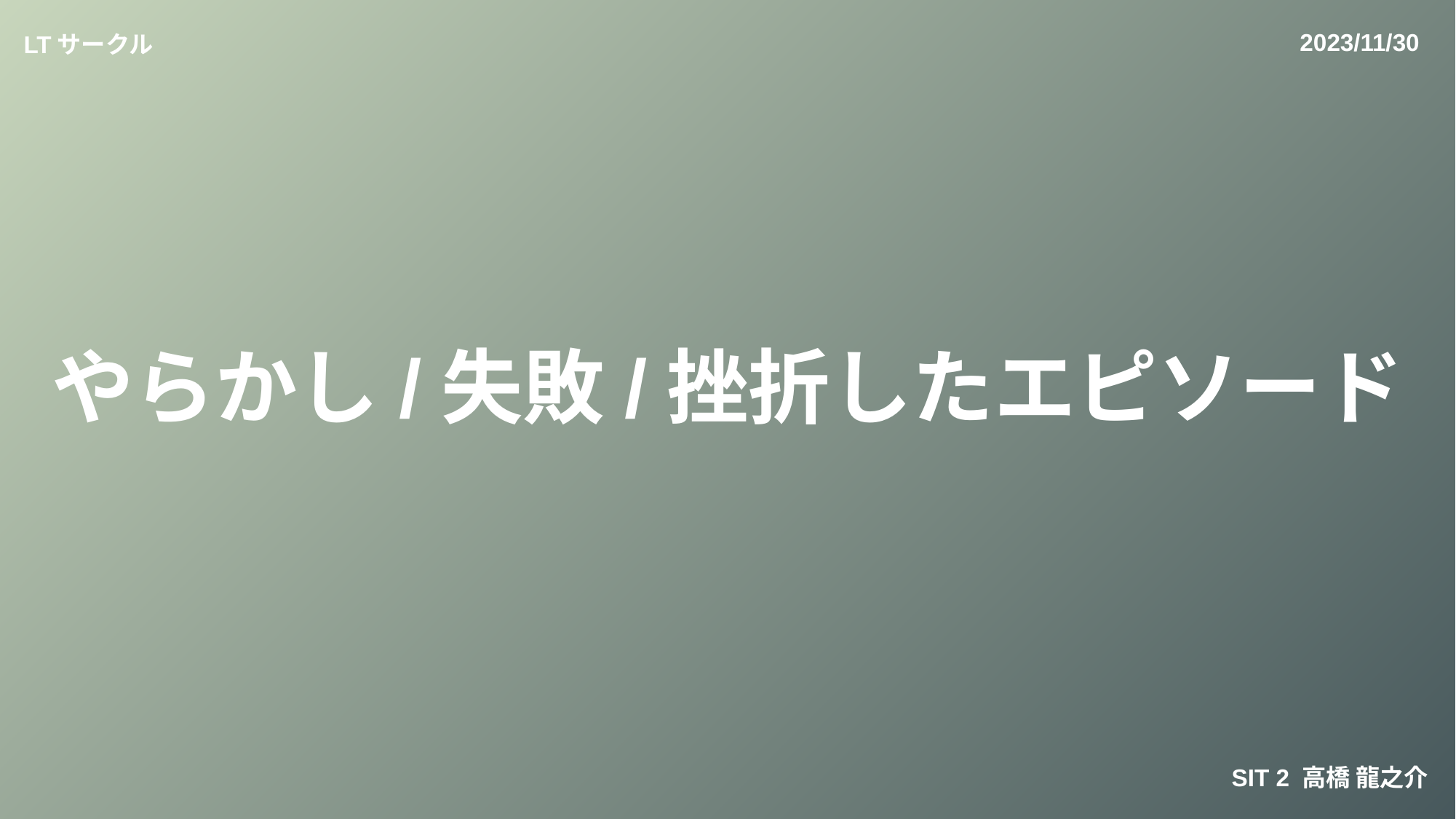

2023/11/30
LTサークル
やらかし/失敗/挫折したエピソード
SIT 2 高橋 龍之介